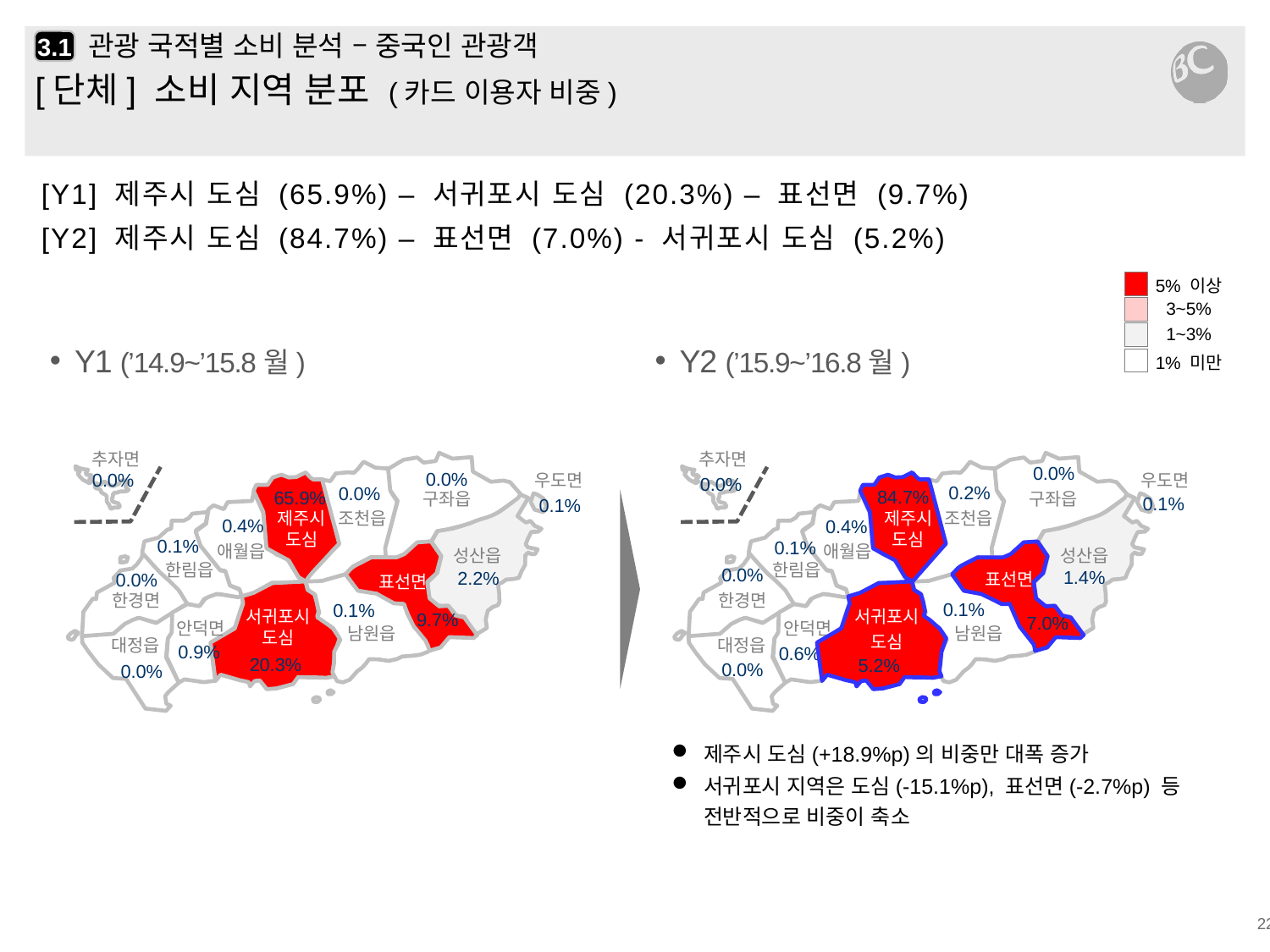

# 관광 국적별 소비 분석 – 중국인 관광객
3.1
[단체] 소비 지역 분포 (카드 이용자 비중)
[Y1] 제주시 도심 (65.9%) – 서귀포시 도심 (20.3%) – 표선면 (9.7%)
[Y2] 제주시 도심 (84.7%) – 표선면 (7.0%) - 서귀포시 도심 (5.2%)
|  | 5% 이상 |
| --- | --- |
|  |  |
|  | 3~5% |
|  |  |
|  | 1~3% |
|  |  |
|  | 1% 미만 |
Y1 (’14.9~’15.8월)
Y2 (’15.9~’16.8월)
추자면
추자면

0.0%

0.0%
0.0%
우도면
우도면

84.7%
제주시
도심
0.0%

0.2%
0.0%
65.9%
구좌읍
구좌읍

0.1%
0.1%
제주시
도심
조천읍
조천읍

0.4%
0.4%
0.1%
0.1%

표선면
7.0%
애월읍
애월읍
성산읍
성산읍

한림읍
한림읍
0.0%
1.4%
2.2%
0.0%
표선면

서귀포시
도심
5.2%
한경면
한경면

0.1%
0.1%
서귀포시
도심
9.7%

안덕면
안덕면
남원읍
남원읍

대정읍
대정읍
0.9%
0.6%
20.3%
0.0%
0.0%

제주시 도심(+18.9%p)의 비중만 대폭 증가
서귀포시 지역은 도심(-15.1%p), 표선면(-2.7%p) 등 전반적으로 비중이 축소